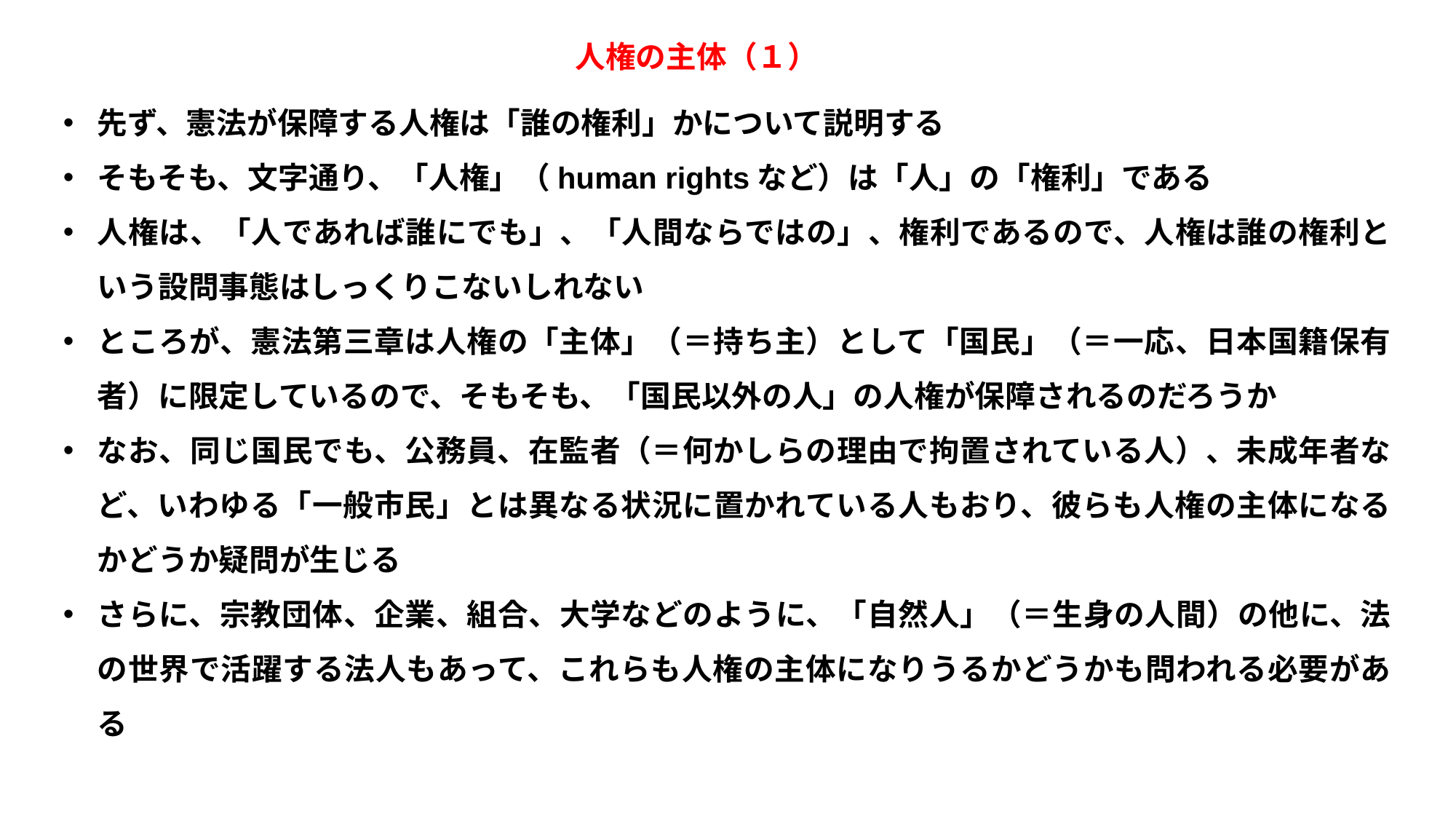

人権の主体（１）
先ず、憲法が保障する人権は「誰の権利」かについて説明する
そもそも、文字通り、「人権」（human rightsなど）は「人」の「権利」である
人権は、「人であれば誰にでも」、「人間ならではの」、権利であるので、人権は誰の権利という設問事態はしっくりこないしれない
ところが、憲法第三章は人権の「主体」（＝持ち主）として「国民」（＝一応、日本国籍保有者）に限定しているので、そもそも、「国民以外の人」の人権が保障されるのだろうか
なお、同じ国民でも、公務員、在監者（＝何かしらの理由で拘置されている人）、未成年者など、いわゆる「一般市民」とは異なる状況に置かれている人もおり、彼らも人権の主体になるかどうか疑問が生じる
さらに、宗教団体、企業、組合、大学などのように、「自然人」（＝生身の人間）の他に、法の世界で活躍する法人もあって、これらも人権の主体になりうるかどうかも問われる必要がある